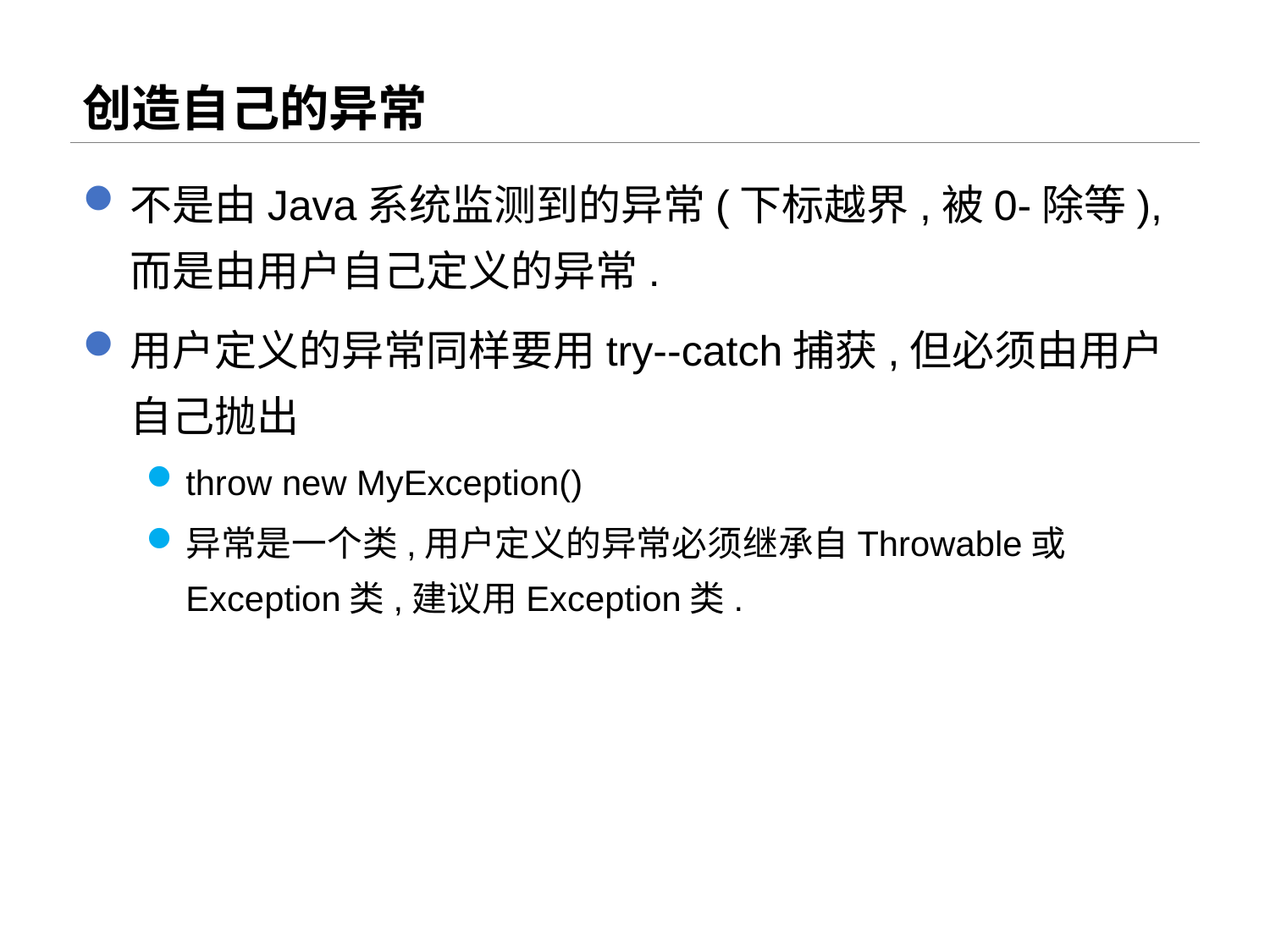

# 创造自己的异常
不是由Java系统监测到的异常(下标越界,被0-除等),而是由用户自己定义的异常.
用户定义的异常同样要用try--catch捕获,但必须由用户自己抛出
throw new MyException()
异常是一个类,用户定义的异常必须继承自Throwable或Exception类,建议用Exception类.

56